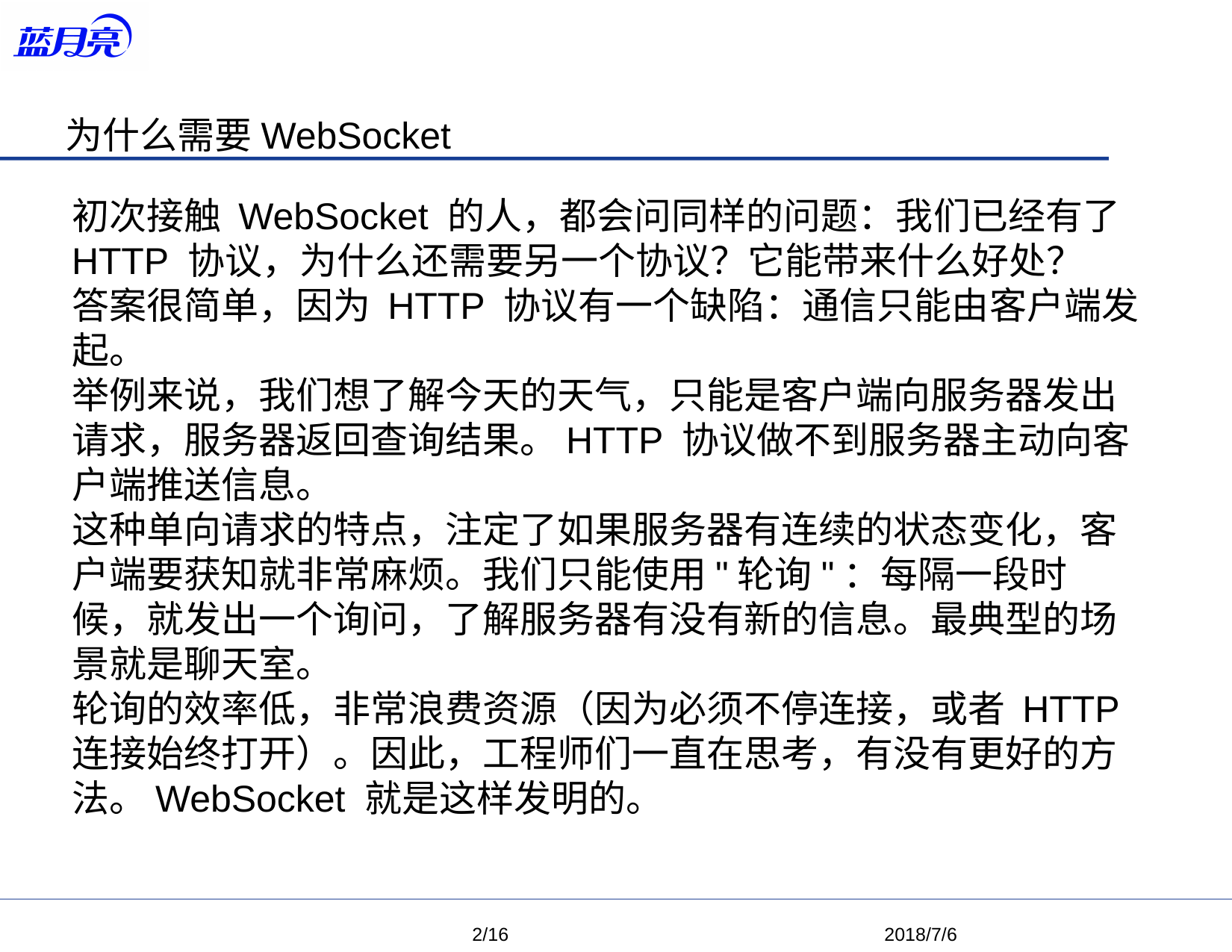

为什么需要WebSocket

初次接触 WebSocket 的人，都会问同样的问题：我们已经有了 HTTP 协议，为什么还需要另一个协议？它能带来什么好处？
答案很简单，因为 HTTP 协议有一个缺陷：通信只能由客户端发起。
举例来说，我们想了解今天的天气，只能是客户端向服务器发出请求，服务器返回查询结果。HTTP 协议做不到服务器主动向客户端推送信息。
这种单向请求的特点，注定了如果服务器有连续的状态变化，客户端要获知就非常麻烦。我们只能使用"轮询"：每隔一段时候，就发出一个询问，了解服务器有没有新的信息。最典型的场景就是聊天室。
轮询的效率低，非常浪费资源（因为必须不停连接，或者 HTTP 连接始终打开）。因此，工程师们一直在思考，有没有更好的方法。WebSocket 就是这样发明的。
 2/16
  2018/7/6